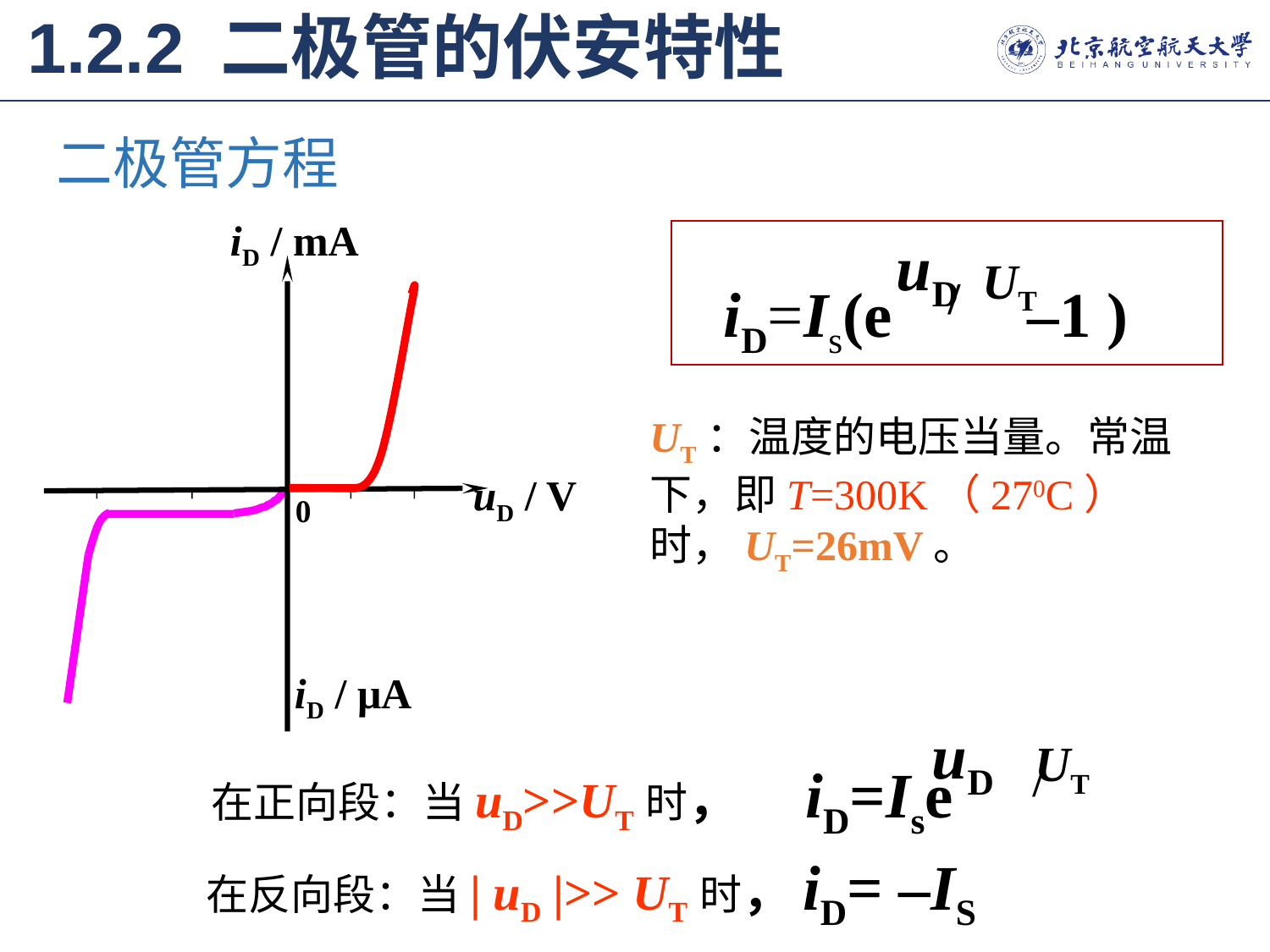

1.2.2 二极管的伏安特性
二极管方程
iD / mA

uD / V
0

uD
UT
iD=Is(e      /       –1 )

UT：温度的电压当量。常温下，即T=300K（270C）时，UT=26mV。

iD / μA
 uD
UT
在正向段：当uD>>UT时，     iD=Ise     /
在反向段：当| uD |>> UT时，iD= –IS
9